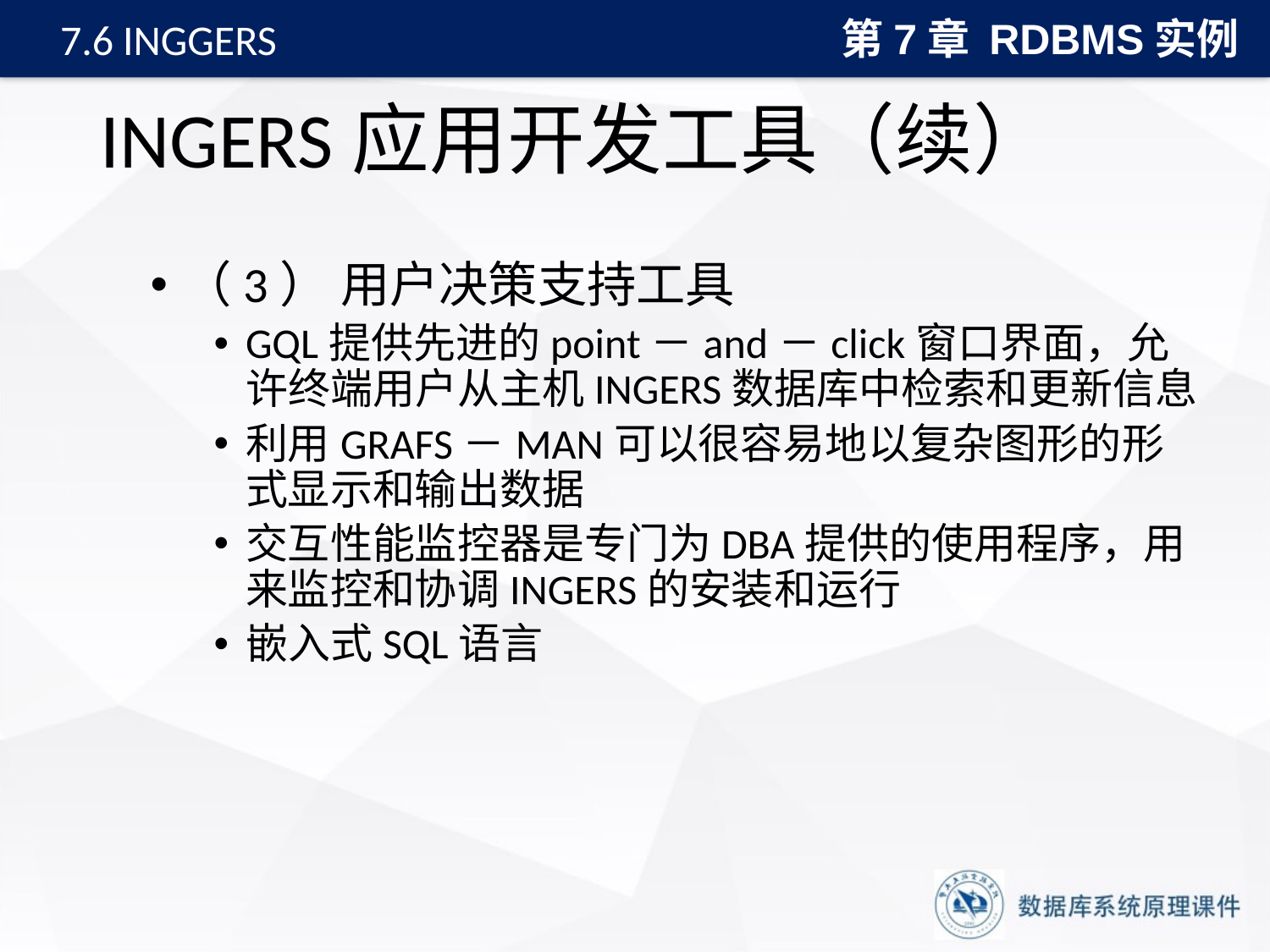

第7章 RDBMS实例
7.6 INGGERS
# INGERS应用开发工具（续）
（3） 用户决策支持工具
GQL提供先进的point－and－click窗口界面，允许终端用户从主机INGERS数据库中检索和更新信息
利用GRAFS－MAN可以很容易地以复杂图形的形式显示和输出数据
交互性能监控器是专门为DBA提供的使用程序，用来监控和协调INGERS的安装和运行
嵌入式SQL语言